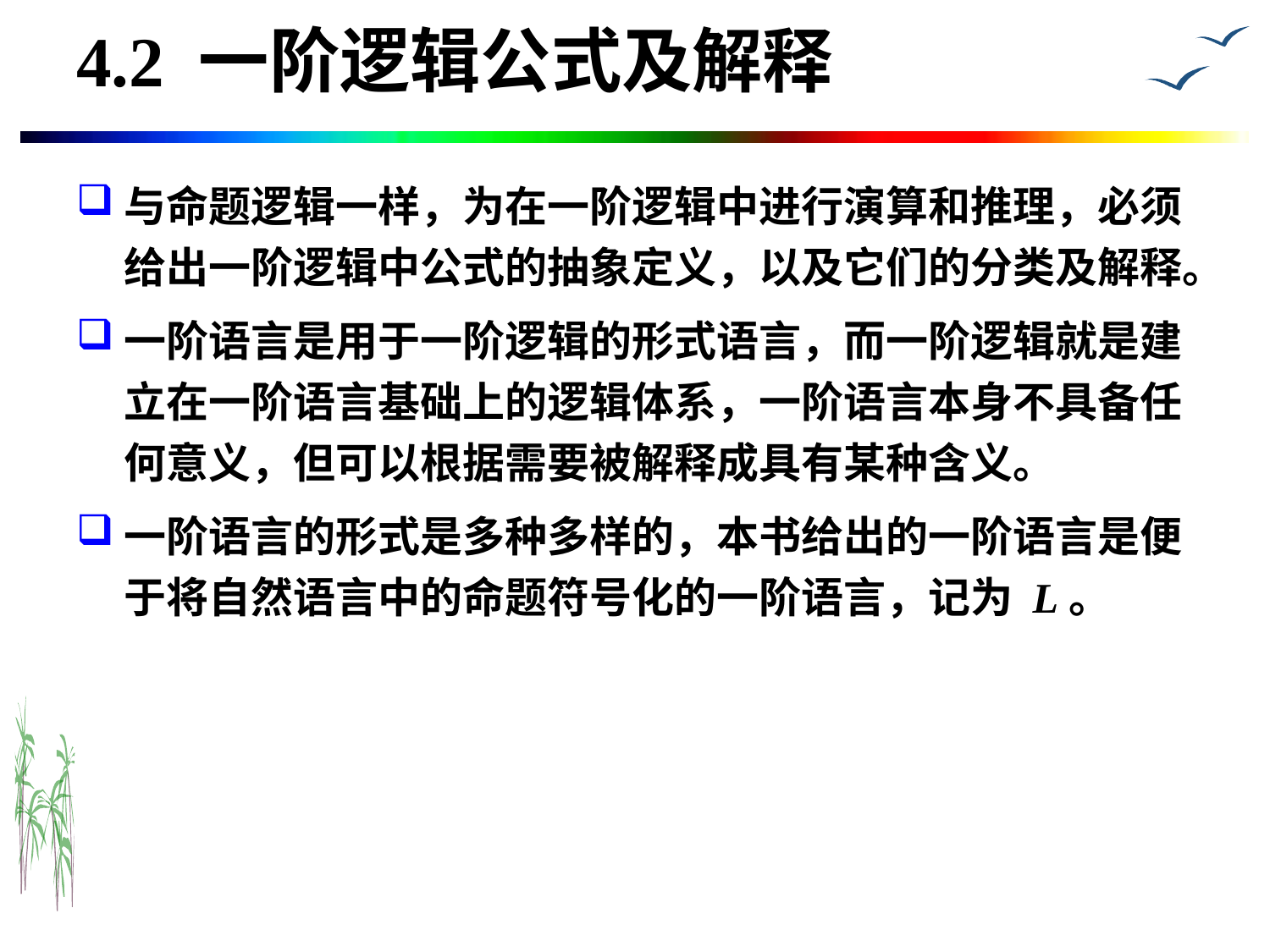

# 4.2 一阶逻辑公式及解释
与命题逻辑一样，为在一阶逻辑中进行演算和推理，必须给出一阶逻辑中公式的抽象定义，以及它们的分类及解释。
一阶语言是用于一阶逻辑的形式语言，而一阶逻辑就是建立在一阶语言基础上的逻辑体系，一阶语言本身不具备任何意义，但可以根据需要被解释成具有某种含义。
一阶语言的形式是多种多样的，本书给出的一阶语言是便于将自然语言中的命题符号化的一阶语言，记为 L。